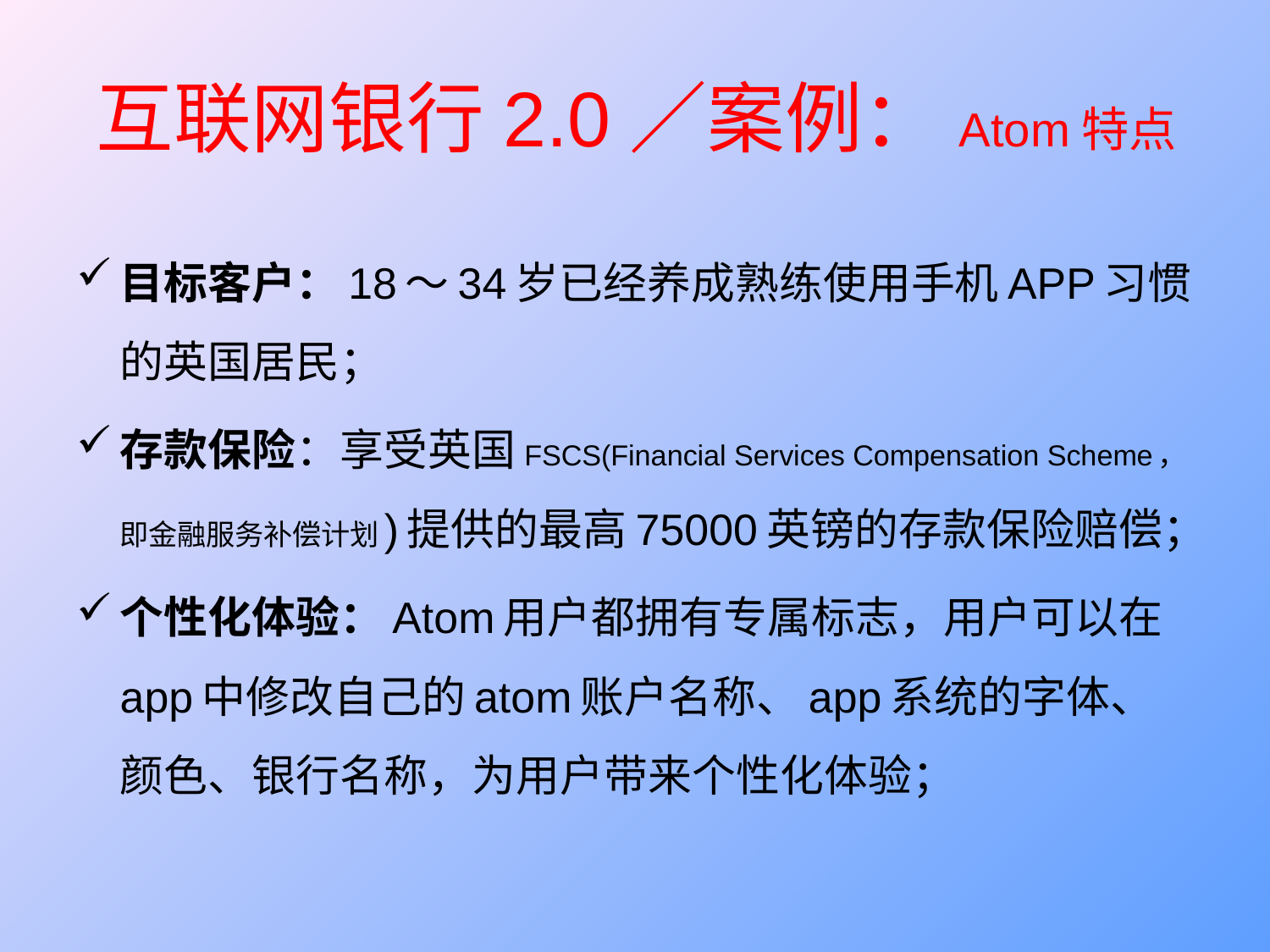

# 互联网银行2.0／案例：Atom特点
目标客户：18～34岁已经养成熟练使用手机APP习惯的英国居民；
存款保险：享受英国FSCS(Financial Services Compensation Scheme，即金融服务补偿计划)提供的最高75000英镑的存款保险赔偿；
个性化体验：Atom用户都拥有专属标志，用户可以在app中修改自己的atom账户名称、app系统的字体、颜色、银行名称，为用户带来个性化体验；